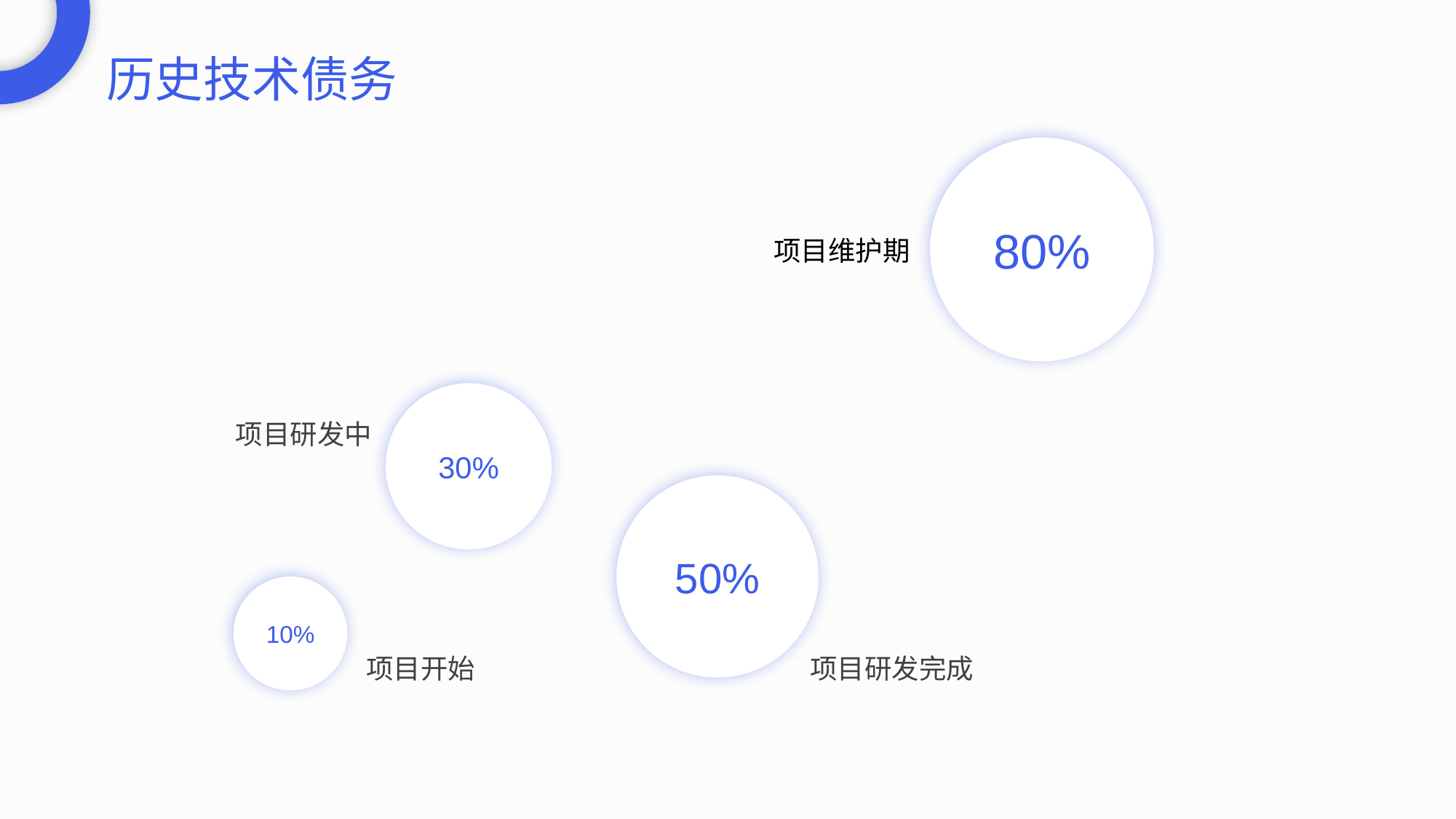

历史技术债务
80%
项目维护期
30%
项目研发中
50%
项目研发完成
10%
项目开始